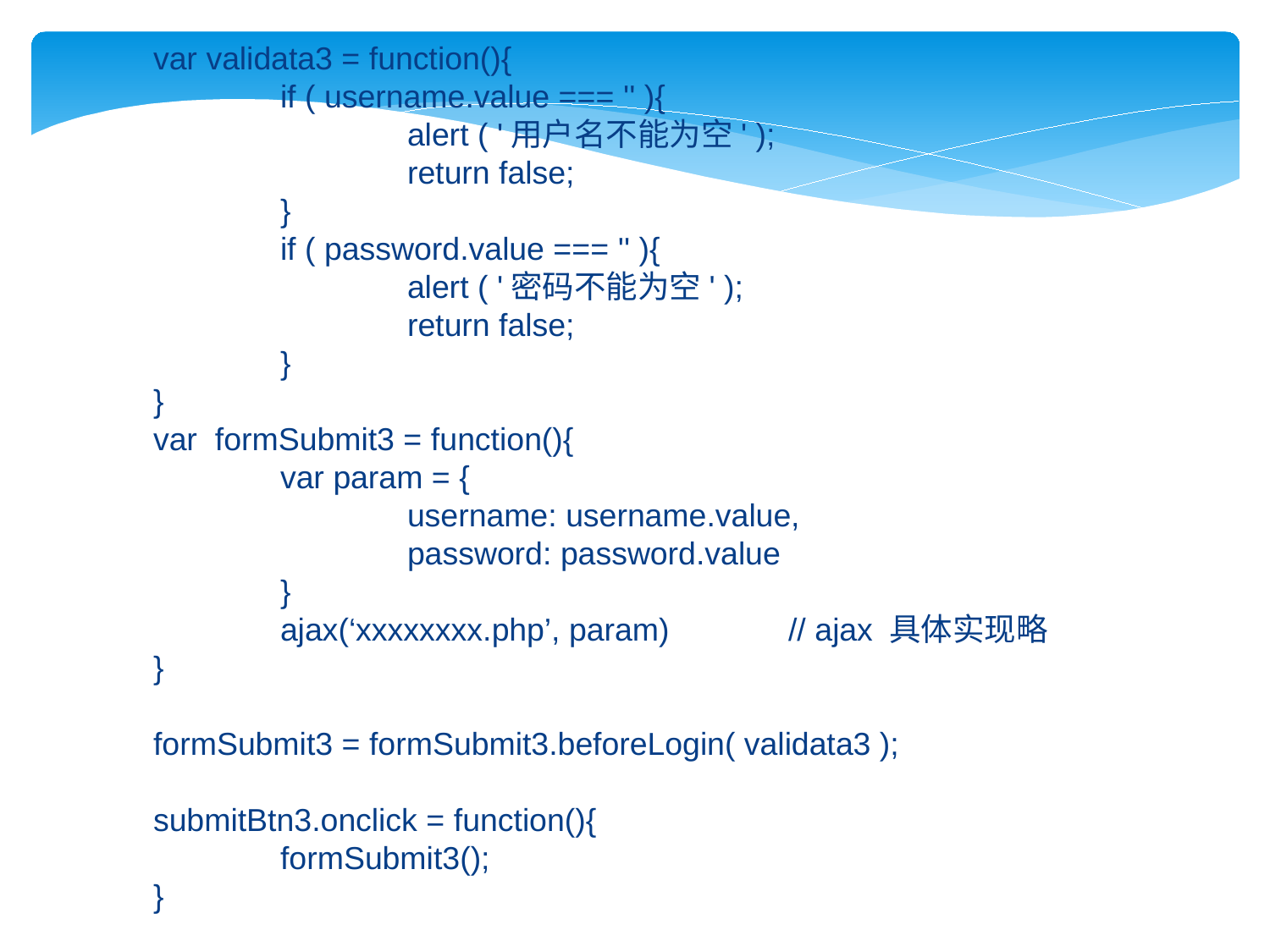

var validata3 = function(){
	if ( username.value === '' ){
		alert ( '用户名不能为空' );
		return false;
	}
	if ( password.value === '' ){
		alert ( '密码不能为空' );
		return false;
	}
}
var  formSubmit3 = function(){
	var param = {
		username: username.value,
		password: password.value
	}
	ajax(‘xxxxxxxx.php’, param)	// ajax 具体实现略
}

formSubmit3 = formSubmit3.beforeLogin( validata3 );

submitBtn3.onclick = function(){
	formSubmit3();
}